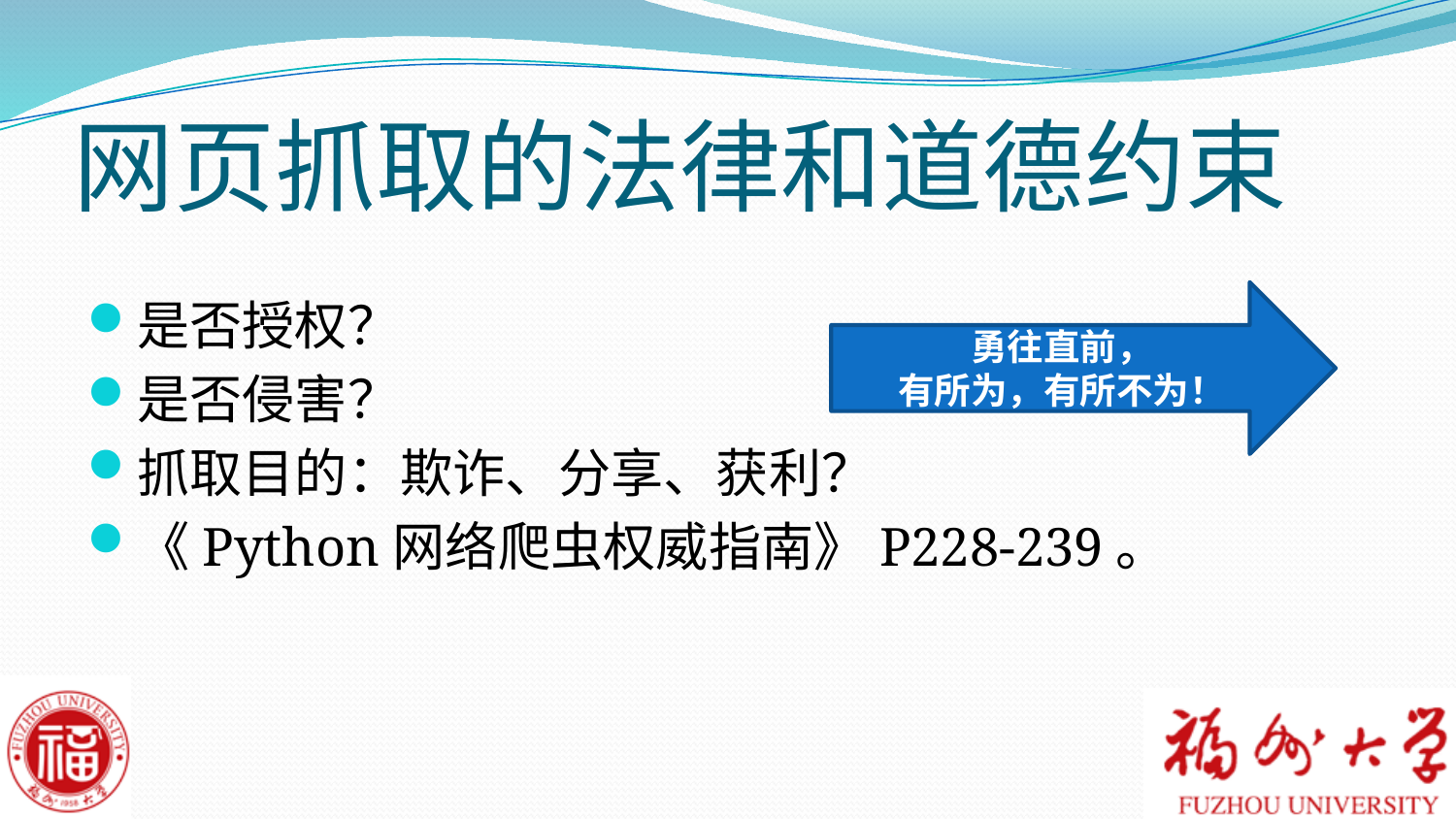

# 网页抓取的法律和道德约束
勇往直前，
有所为，有所不为！
是否授权？
是否侵害？
抓取目的：欺诈、分享、获利？
《Python网络爬虫权威指南》P228-239。